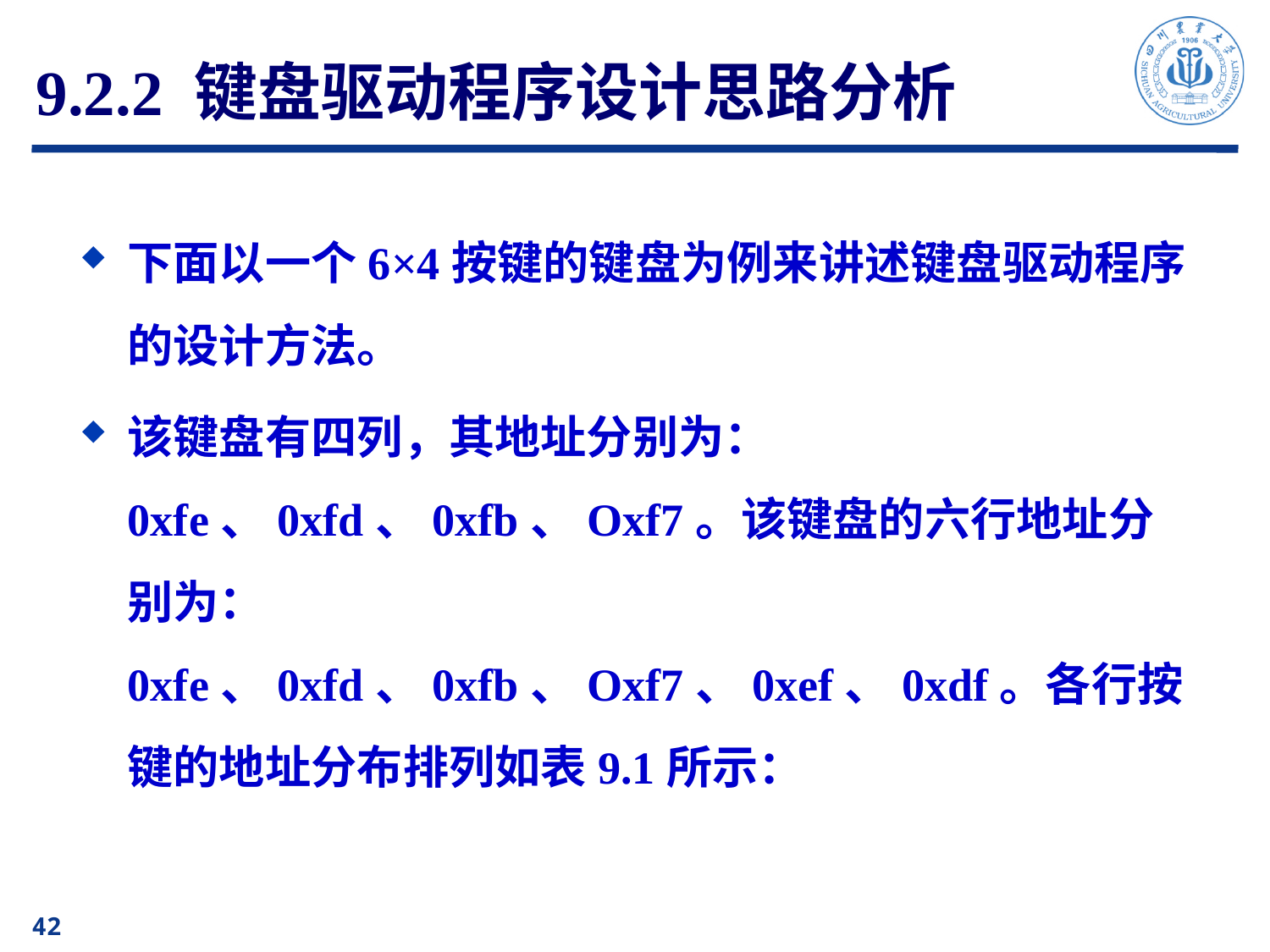

# 9.2.2 键盘驱动程序设计思路分析
下面以一个6×4按键的键盘为例来讲述键盘驱动程序的设计方法。
该键盘有四列，其地址分别为：0xfe、0xfd、0xfb、Oxf7。该键盘的六行地址分别为：0xfe、0xfd、0xfb、Oxf7、0xef、0xdf。各行按键的地址分布排列如表9.1所示：